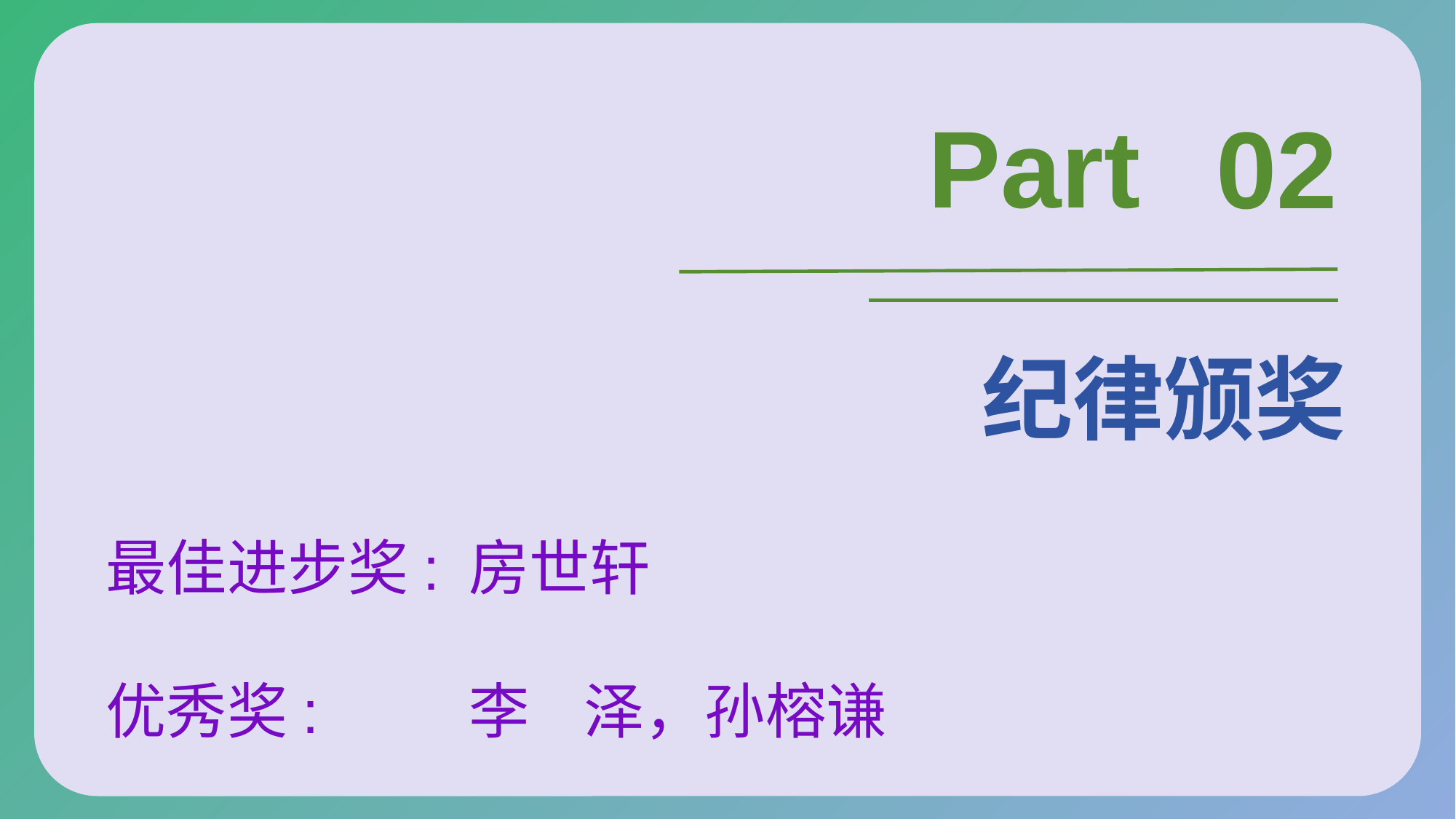

#
Part
02

纪律颁奖
最佳进步奖:
房世轩
优秀奖:
李    泽，孙榕谦